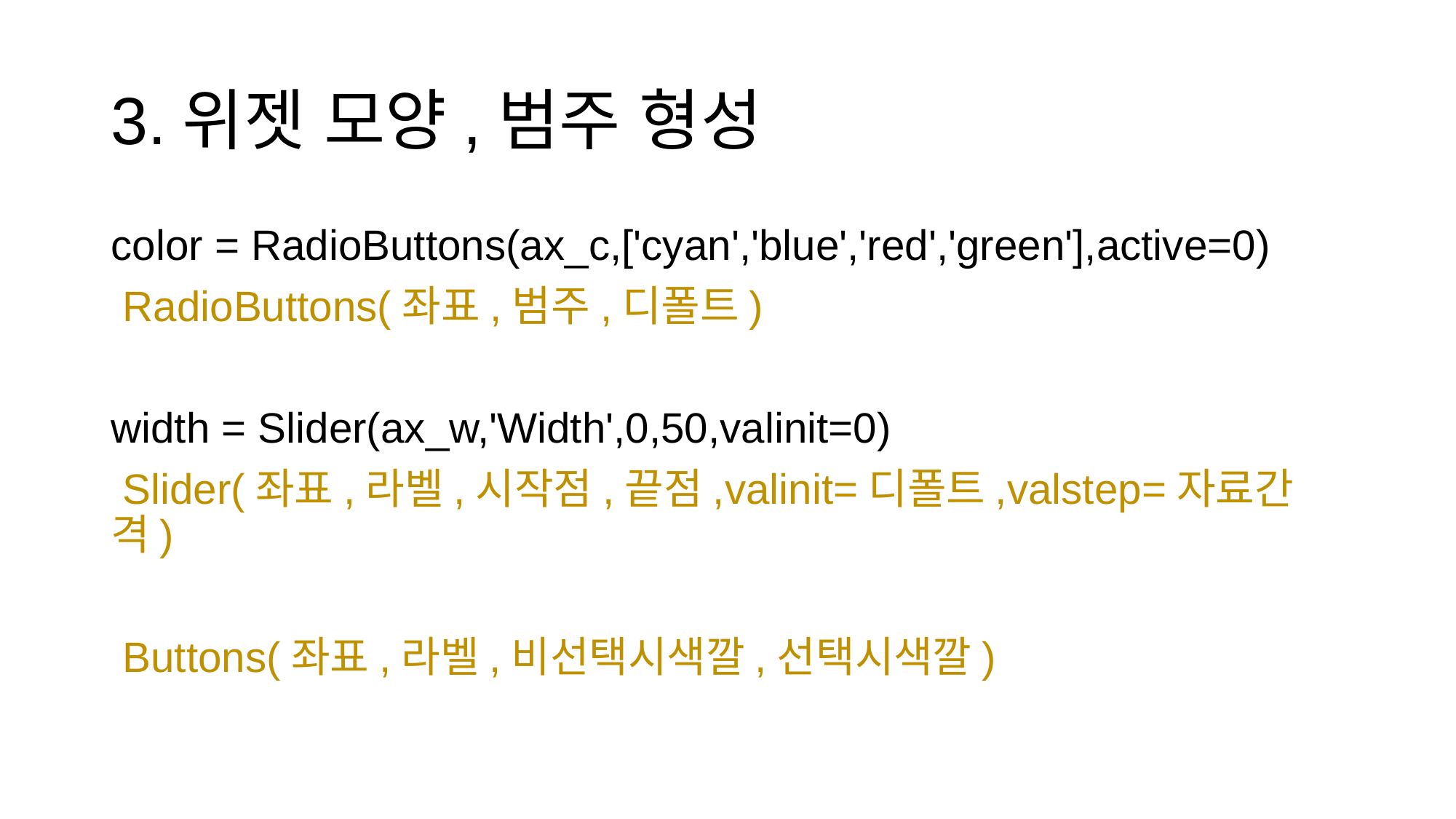

# 3.위젯 모양,범주 형성
color = RadioButtons(ax_c,['cyan','blue','red','green'],active=0)
 RadioButtons(좌표,범주,디폴트)

width = Slider(ax_w,'Width',0,50,valinit=0)
 Slider(좌표,라벨,시작점,끝점,valinit=디폴트,valstep=자료간격)

 Buttons(좌표,라벨,비선택시색깔,선택시색깔)